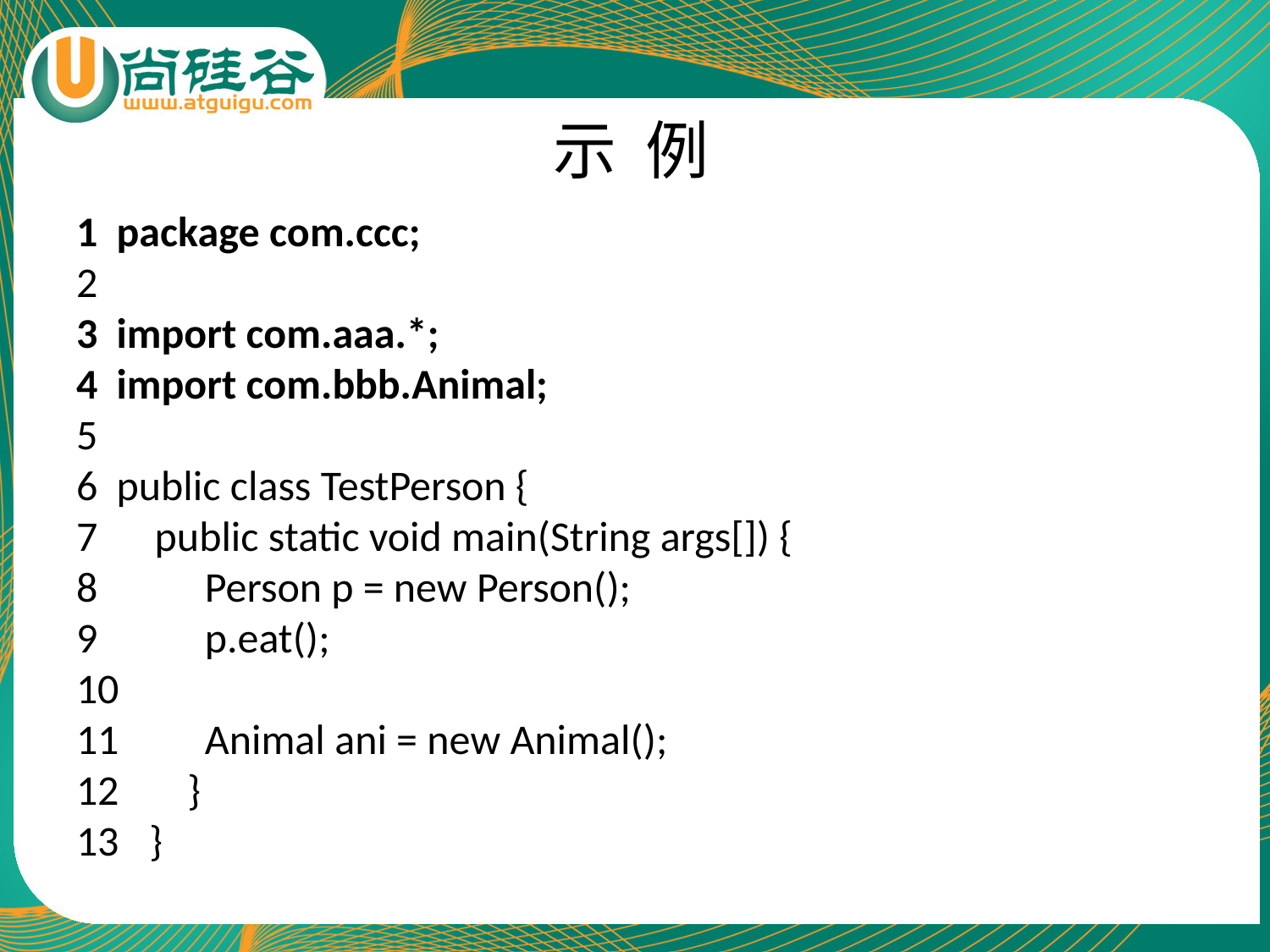

# 示  例
1  package com.ccc;
2
3  import com.aaa.*;
4  import com.bbb.Animal;
5
6  public class TestPerson {
7      public static void main(String args[]) {
      Person p = new Person();
      p.eat();

      Animal ani = new Animal();
     }
 }